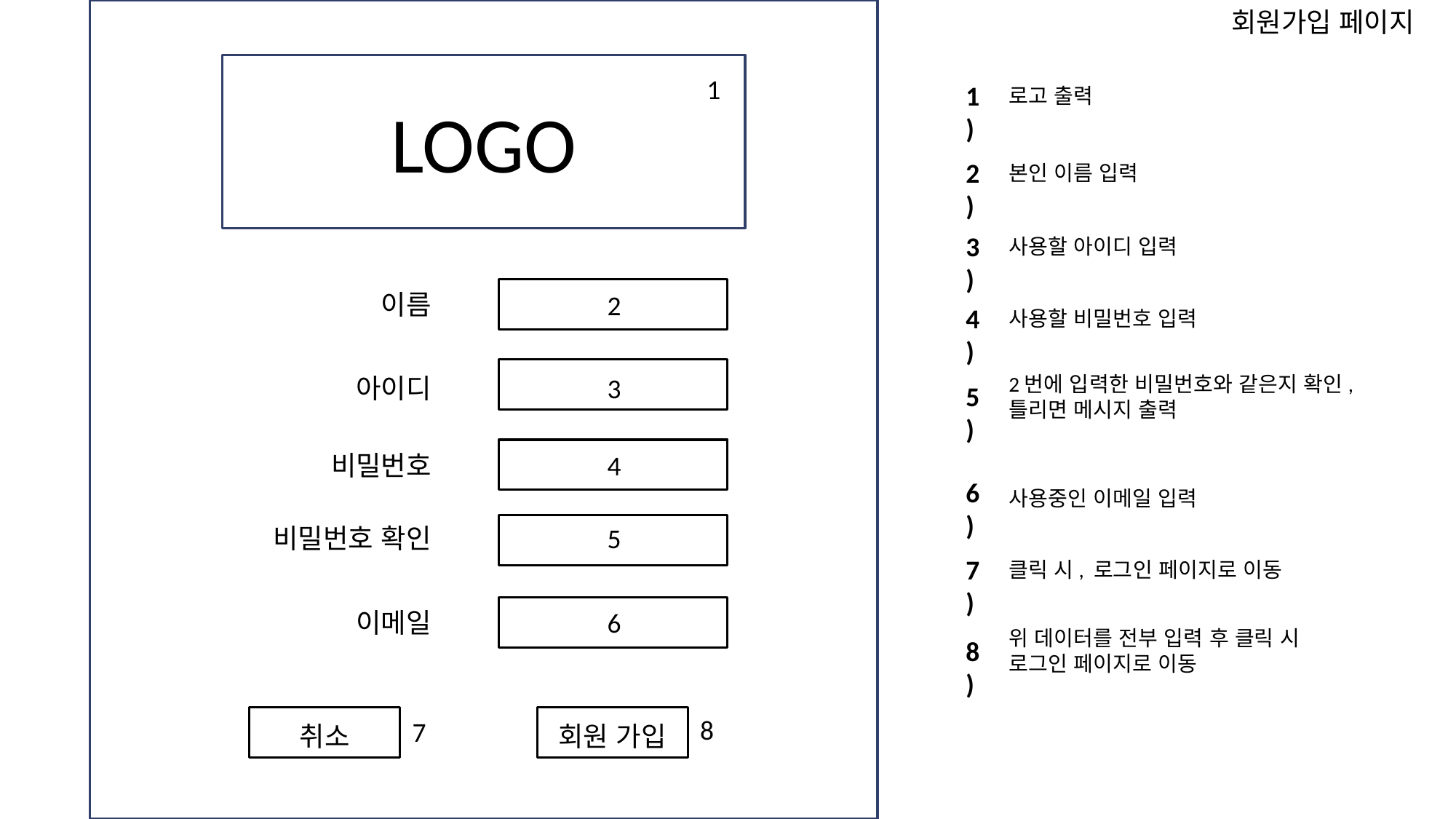

회원가입 페이지

1
1)
로고 출력
LOGO
2)
본인 이름 입력
3)
사용할 아이디 입력

이름
2
4)
사용할 비밀번호 입력

2번에 입력한 비밀번호와 같은지 확인,
틀리면 메시지 출력
아이디
3
5)

비밀번호
4
6)
사용중인 이메일 입력

5
비밀번호 확인
7)
클릭 시, 로그인 페이지로 이동

이메일
6
위 데이터를 전부 입력 후 클릭 시
로그인 페이지로 이동
8)

8

7
취소
회원 가입